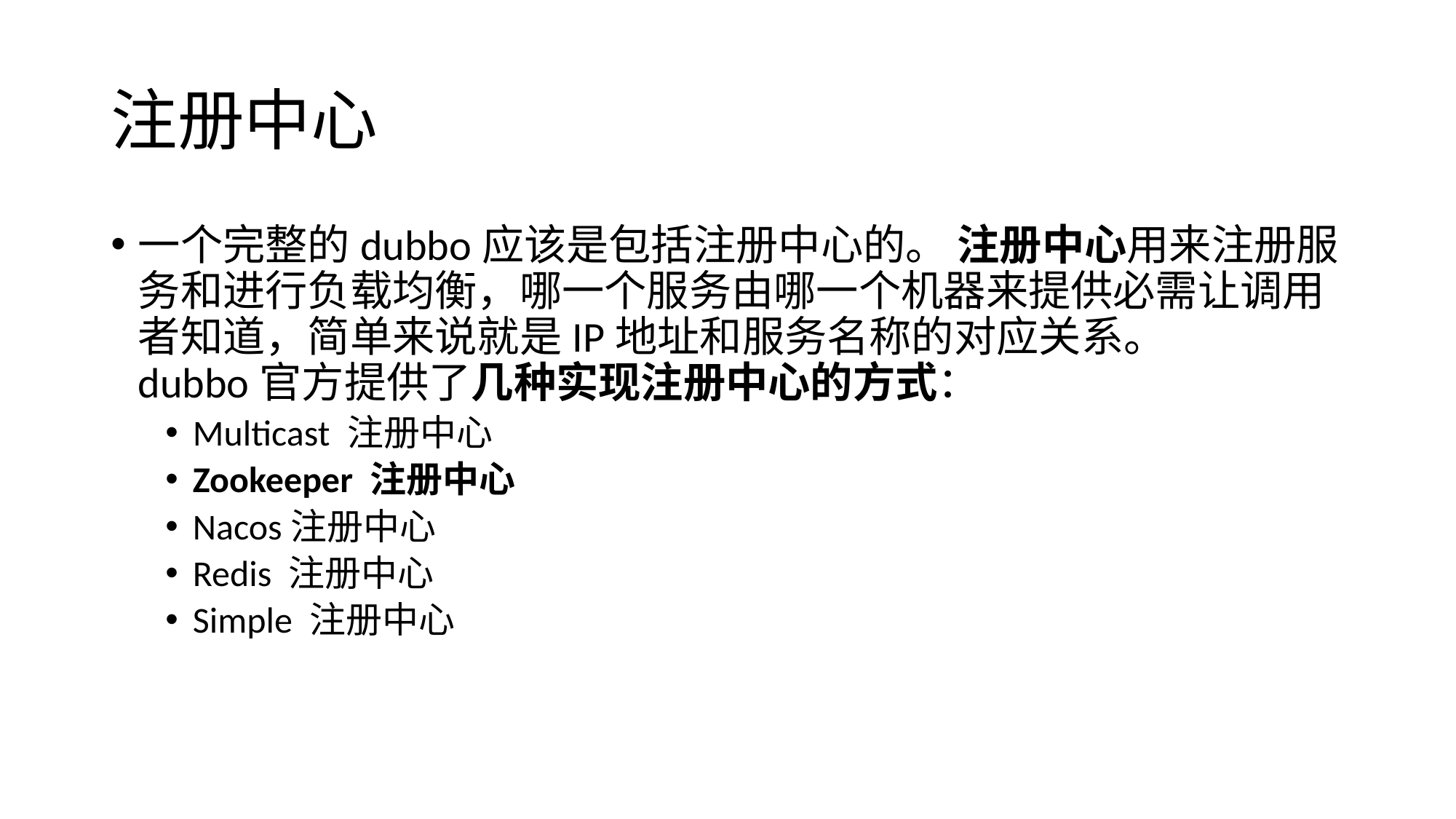

# 注册中心
一个完整的dubbo应该是包括注册中心的。 注册中心用来注册服务和进行负载均衡，哪一个服务由哪一个机器来提供必需让调用者知道，简单来说就是IP地址和服务名称的对应关系。
dubbo官方提供了几种实现注册中心的方式：
Multicast 注册中心
Zookeeper 注册中心
Nacos注册中心
Redis 注册中心
Simple 注册中心